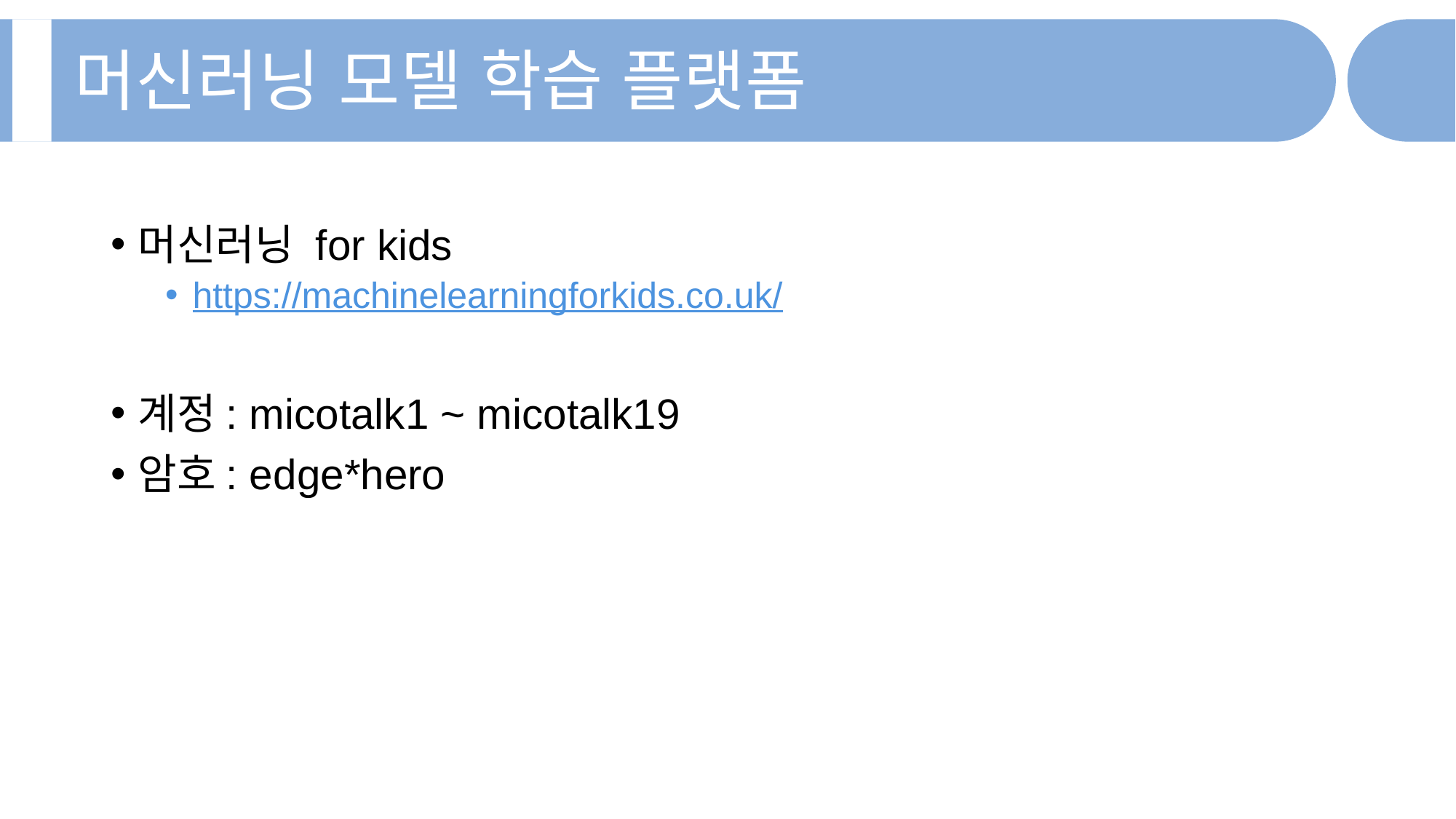

머신러닝 모델 학습 플랫폼
머신러닝 for kids
https://machinelearningforkids.co.uk/

계정: micotalk1 ~ micotalk19
암호: edge*hero